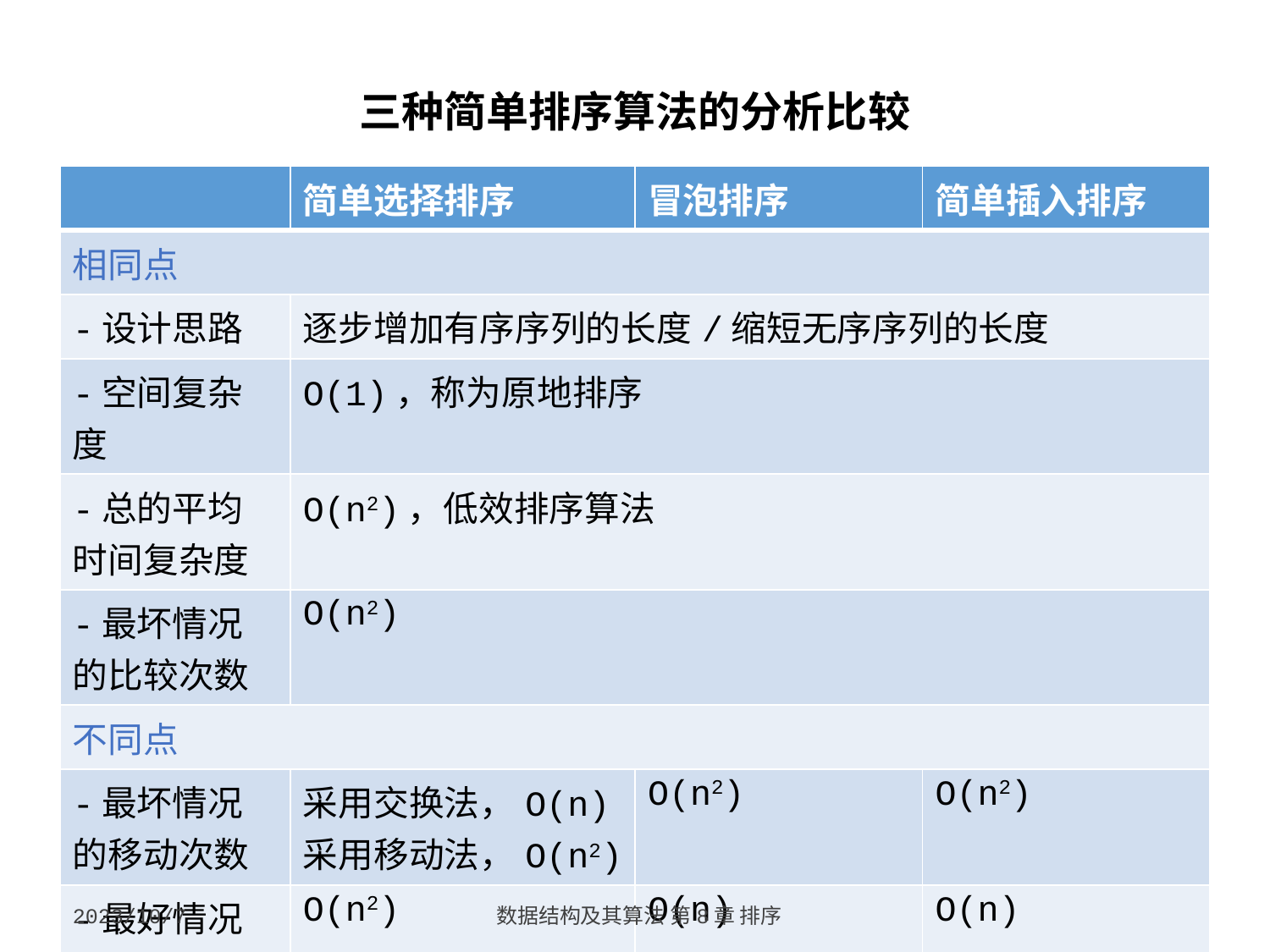

三种简单排序算法的分析比较
|  | 简单选择排序 | 冒泡排序 | 简单插入排序 |
| --- | --- | --- | --- |
| 相同点 |  |  |  |
| -设计思路 | 逐步增加有序序列的长度/缩短无序序列的长度 |  |  |
| -空间复杂度 | O(1)，称为原地排序 |  |  |
| -总的平均时间复杂度 | O(n2)，低效排序算法 |  |  |
| -最坏情况的比较次数 | O(n2) |  |  |
| 不同点 |  |  |  |
| -最坏情况的移动次数 | 采用交换法，O(n) 采用移动法，O(n2) | O(n2) | O(n2) |
| -最好情况的比较次数 | O(n2) | O(n) | O(n) |
2023/10/7
数据结构及其算法 第8章 排序
13